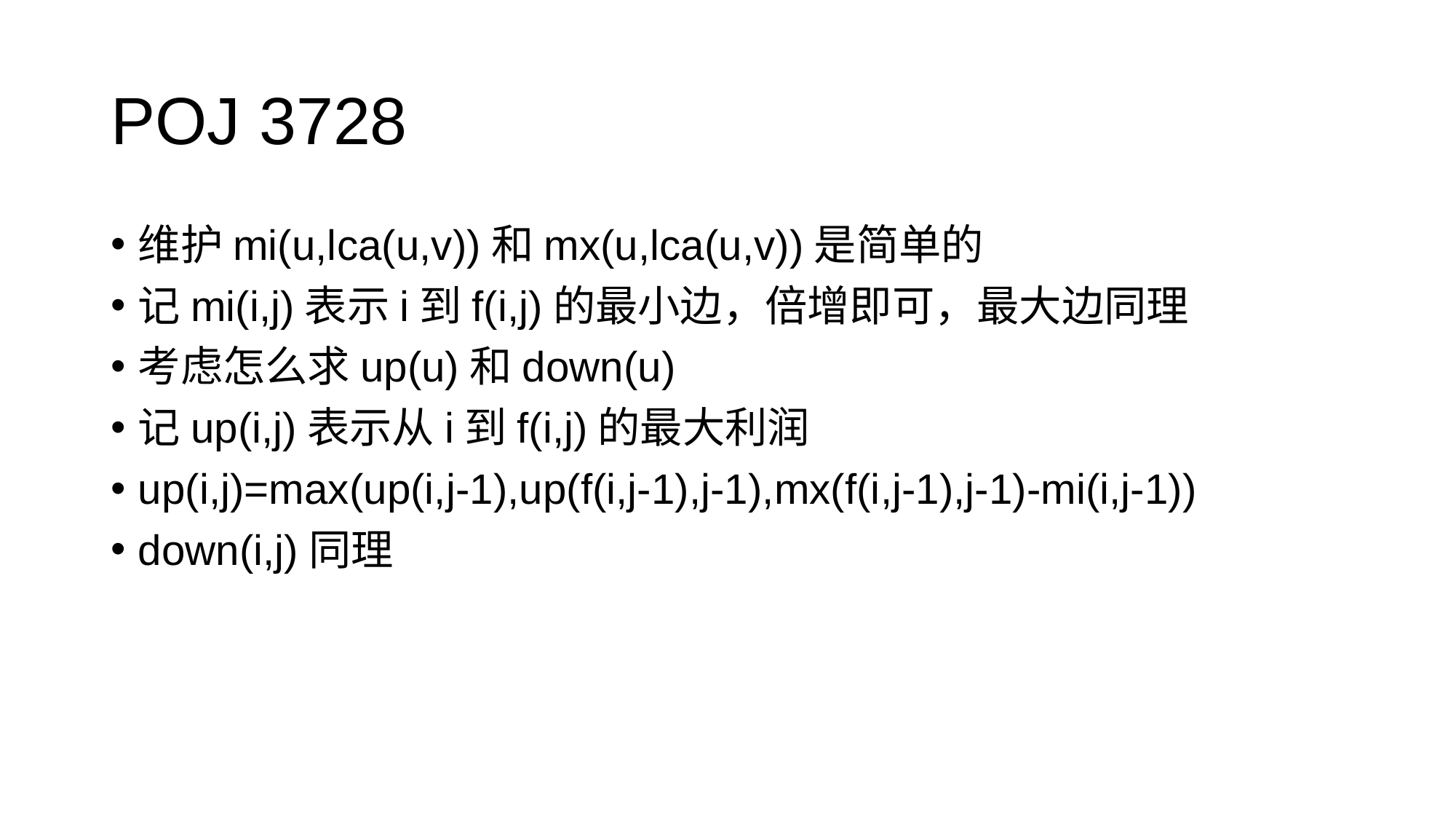

# POJ 3728
维护mi(u,lca(u,v))和mx(u,lca(u,v))是简单的
记mi(i,j)表示i到f(i,j)的最小边，倍增即可，最大边同理
考虑怎么求up(u)和down(u)
记up(i,j)表示从i到f(i,j)的最大利润
up(i,j)=max(up(i,j-1),up(f(i,j-1),j-1),mx(f(i,j-1),j-1)-mi(i,j-1))
down(i,j)同理